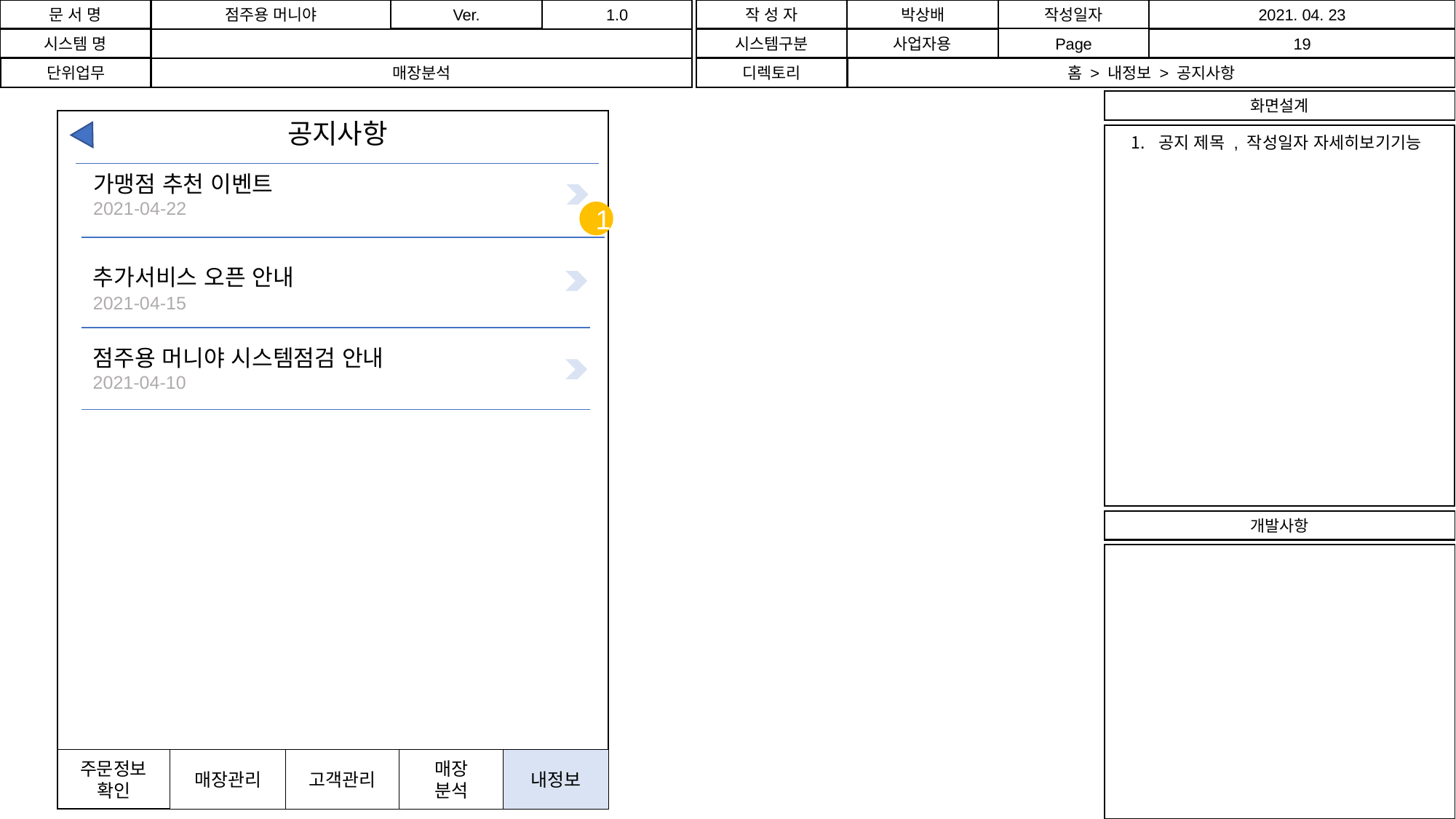

문 서 명
1.0
2021. 04. 23
Ver.
작성일자
박상배
작 성 자
점주용 머니야
19
시스템구분
사업자용
Page
시스템 명

단위업무
매장분석
디렉토리
홈 > 내정보 > 공지사항
화면설계

공지사항

공지 제목 , 작성일자 자세히보기기능
가맹점 추천 이벤트
2021-04-22

1
추가서비스 오픈 안내
2021-04-15

점주용 머니야 시스템점검 안내
2021-04-10

개발사항

매장관리
매장
분석
고객관리
내정보
주문정보
확인